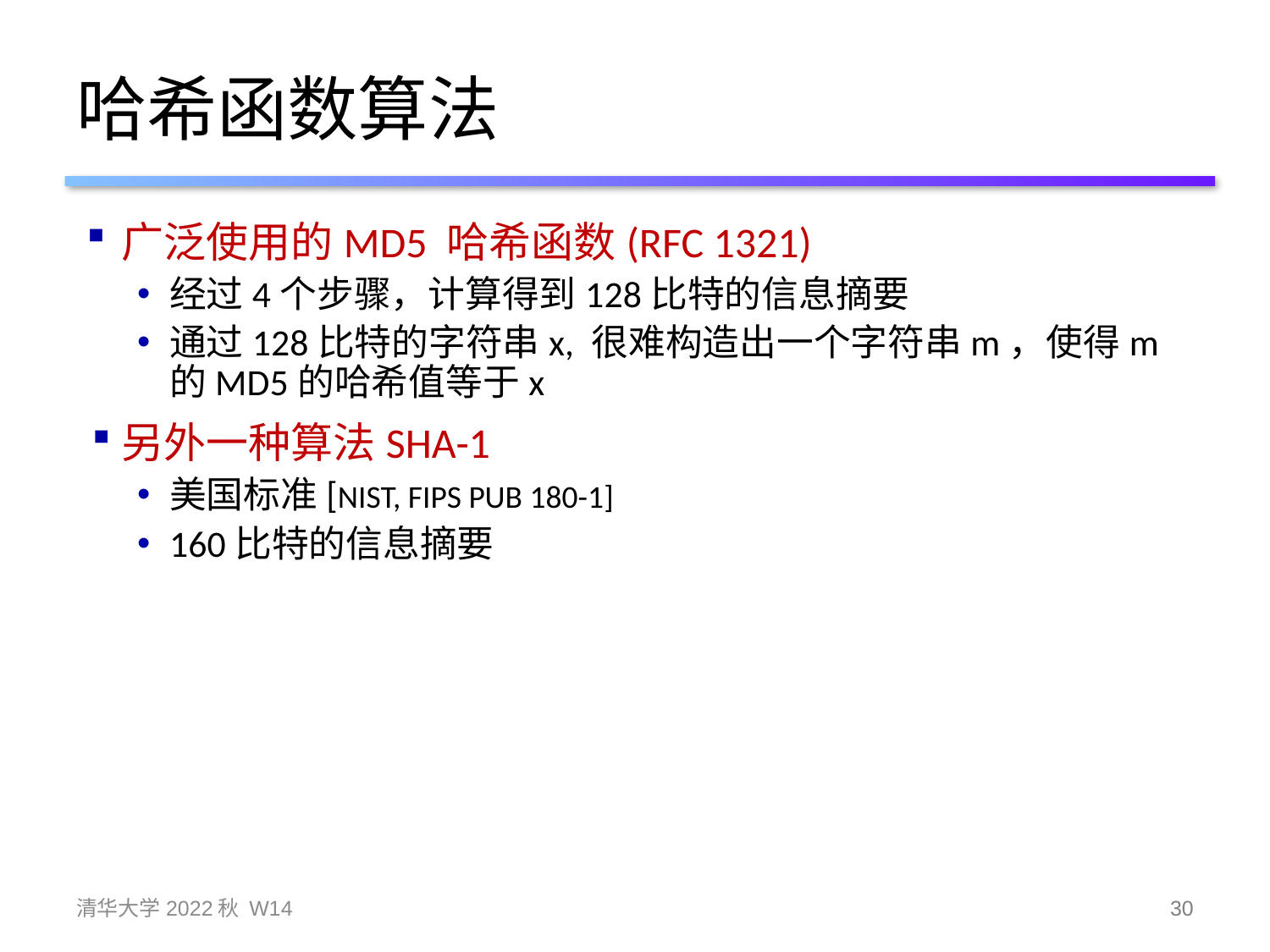

# 哈希函数算法
广泛使用的MD5 哈希函数(RFC 1321)
经过4个步骤，计算得到128比特的信息摘要
通过128比特的字符串x, 很难构造出一个字符串m，使得m的MD5的哈希值等于x
另外一种算法SHA-1
美国标准[NIST, FIPS PUB 180-1]
160比特的信息摘要
清华大学2022秋 W14
30